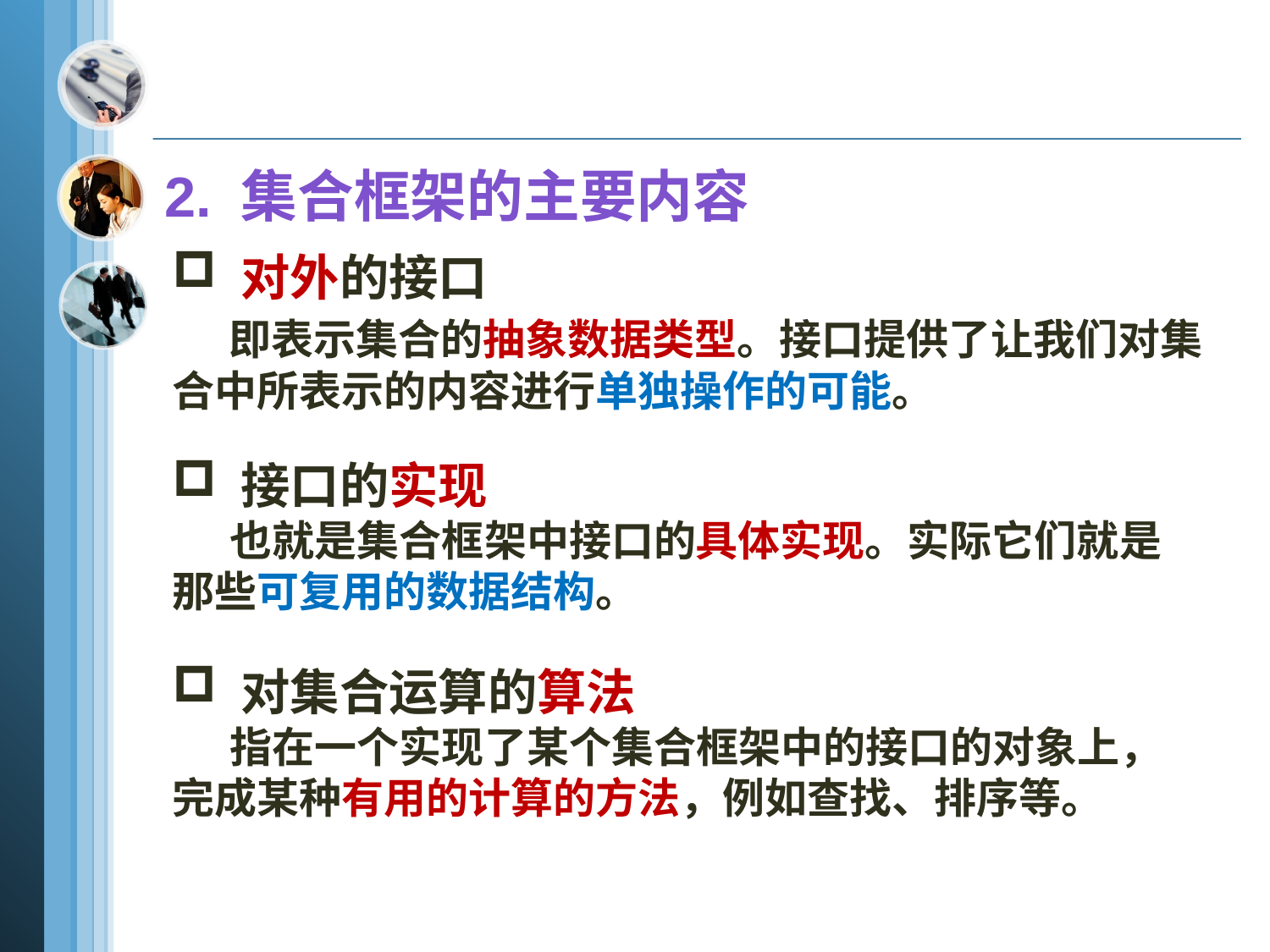

2. 集合框架的主要内容
 对外的接口
    即表示集合的抽象数据类型。接口提供了让我们对集合中所表示的内容进行单独操作的可能。
 接口的实现
     也就是集合框架中接口的具体实现。实际它们就是那些可复用的数据结构。
 对集合运算的算法
     指在一个实现了某个集合框架中的接口的对象上，完成某种有用的计算的方法，例如查找、排序等。